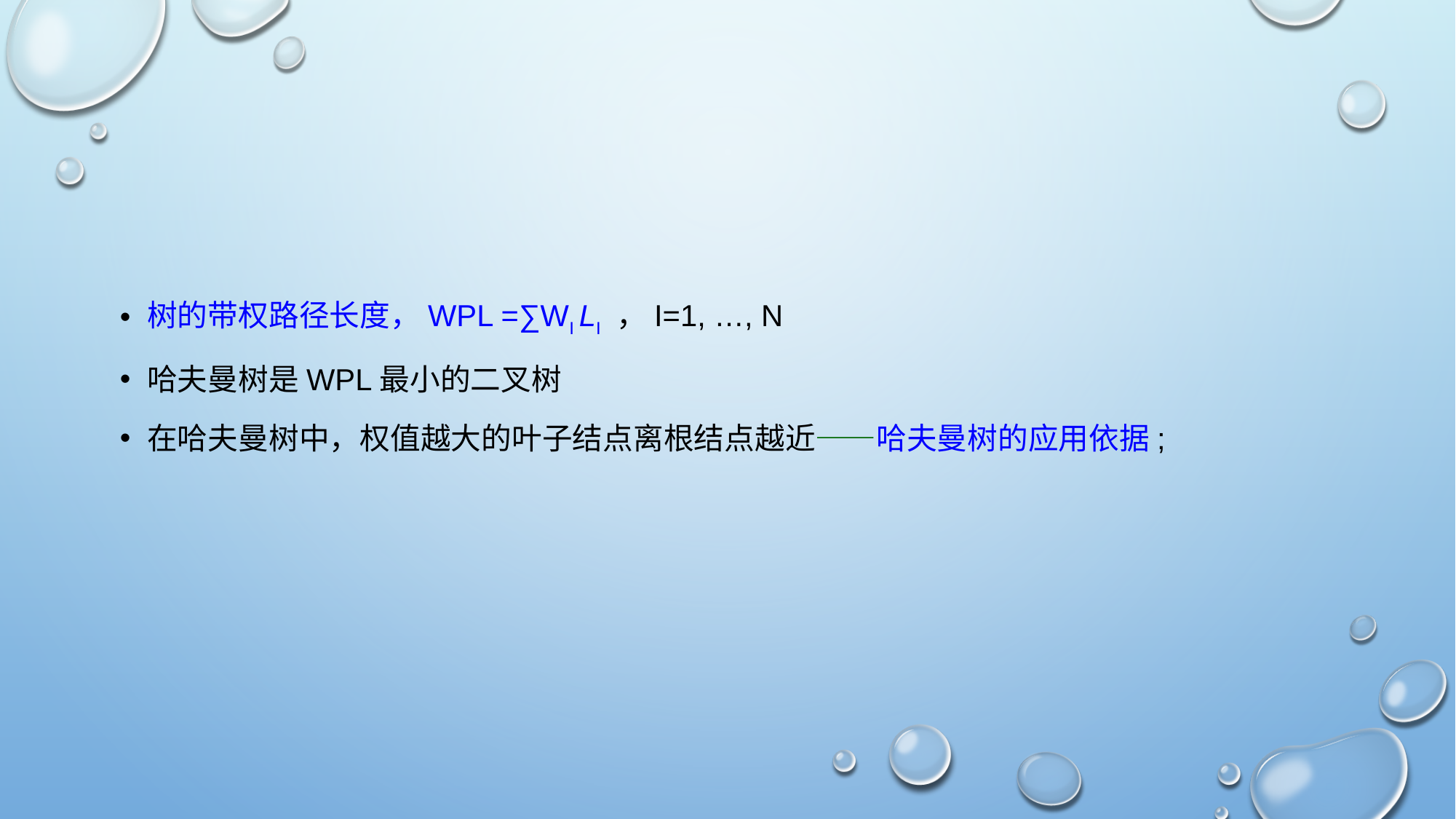

#
树的带权路径长度，WPL =∑wi li ，i=1, …, n
哈夫曼树是WPL最小的二叉树
在哈夫曼树中，权值越大的叶子结点离根结点越近——哈夫曼树的应用依据;